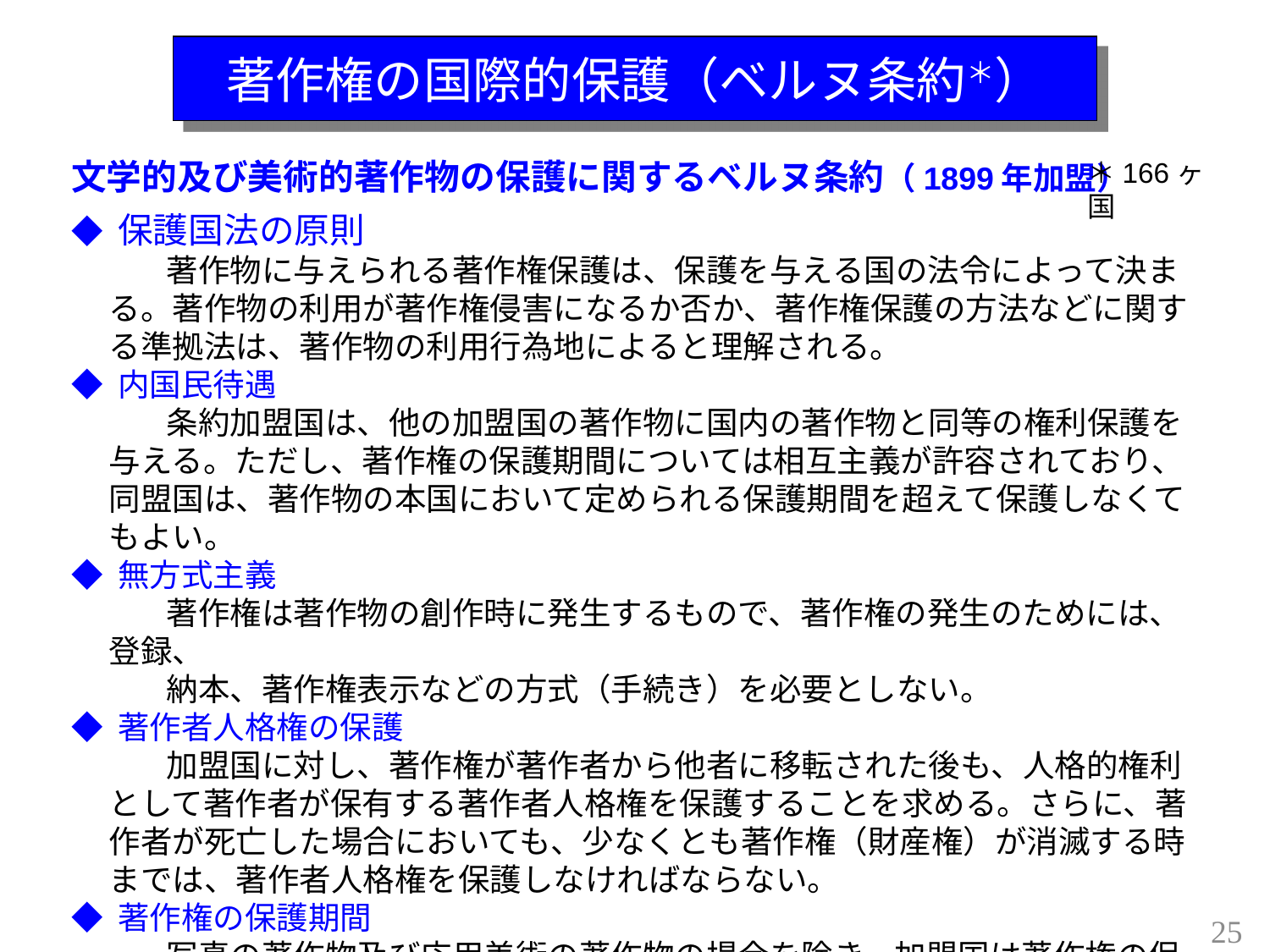

著作権の国際的保護（ベルヌ条約＊）
文学的及び美術的著作物の保護に関するベルヌ条約（1899年加盟）
◆ 保護国法の原則
　　　著作物に与えられる著作権保護は、保護を与える国の法令によって決まる。著作物の利用が著作権侵害になるか否か、著作権保護の方法などに関する準拠法は、著作物の利用行為地によると理解される。
◆ 内国民待遇
　　　条約加盟国は、他の加盟国の著作物に国内の著作物と同等の権利保護を与える。ただし、著作権の保護期間については相互主義が許容されており、同盟国は、著作物の本国において定められる保護期間を超えて保護しなくてもよい。
◆ 無方式主義
　　　著作権は著作物の創作時に発生するもので、著作権の発生のためには、登録、
　　　納本、著作権表示などの方式（手続き）を必要としない。
◆ 著作者人格権の保護
　　　加盟国に対し、著作権が著作者から他者に移転された後も、人格的権利として著作者が保有する著作者人格権を保護することを求める。さらに、著作者が死亡した場合においても、少なくとも著作権（財産権）が消滅する時までは、著作者人格権を保護しなければならない。
◆ 著作権の保護期間
　　　写真の著作物及び応用美術の著作物の場合を除き、加盟国は著作権の保護期間を著作者の生存の間及び死後50年以上としなければならない。
＊166ヶ国
25